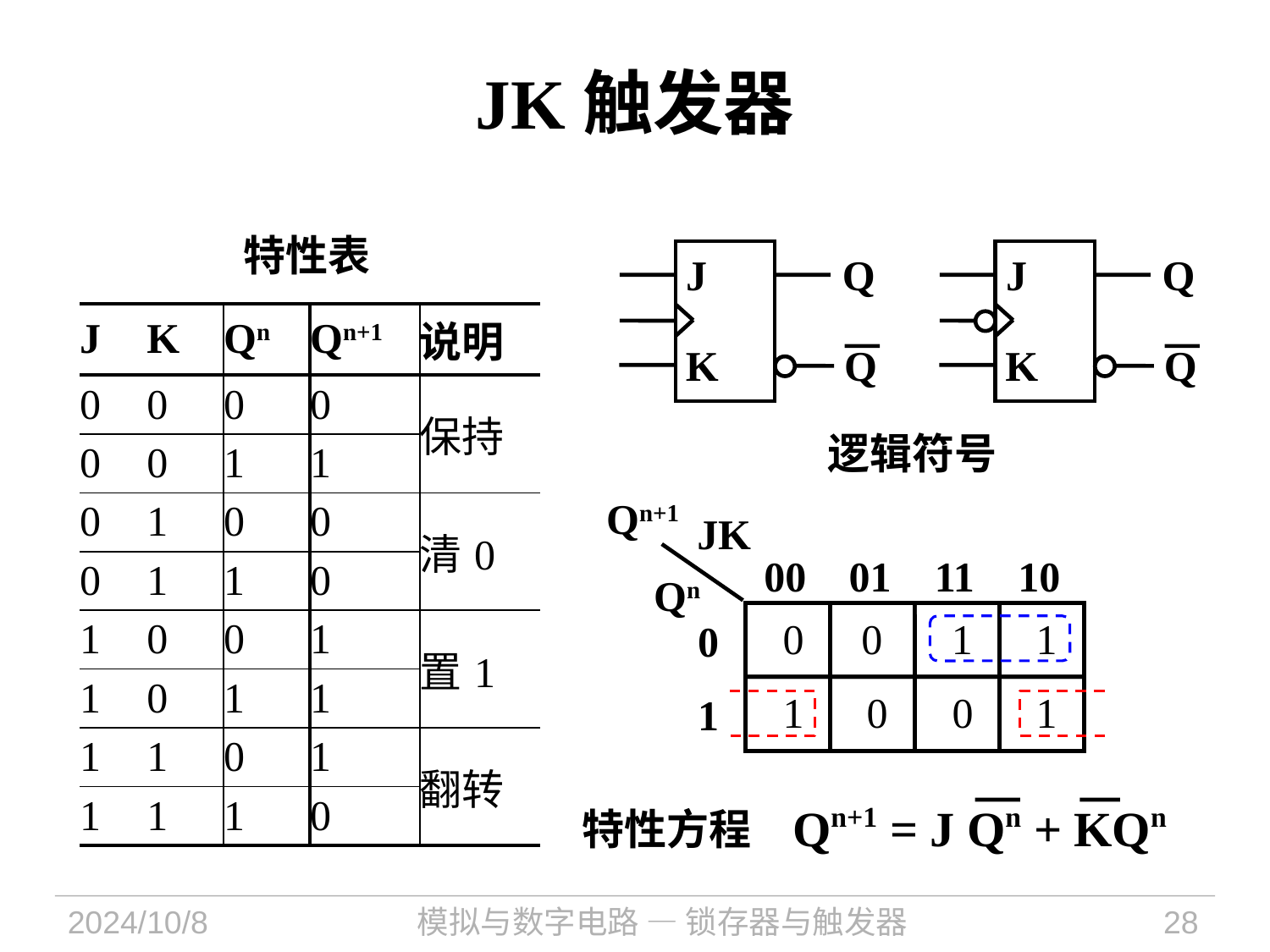

# JK触发器
特性表

J
Q

K
Q

J
Q

K
Q

| J | K | Qn | Qn+1 | 说明 |
| --- | --- | --- | --- | --- |
| 0 | 0 | 0 | 0 | 保持 |
| 0 | 0 | 1 | 1 |  |
| 0 | 1 | 0 | 0 | 清0 |
| 0 | 1 | 1 | 0 |  |
| 1 | 0 | 0 | 1 | 置1 |
| 1 | 0 | 1 | 1 |  |
| 1 | 1 | 0 | 1 | 翻转 |
| 1 | 1 | 1 | 0 |  |
逻辑符号
Qn+1
JK
00
01
11
10

Qn

 0
0
 1
 1
0

 1
 0
 0
 1
1

Qn+1 = J Qn + KQn

特性方程
2024/10/8
模拟与数字电路 — 锁存器与触发器
28